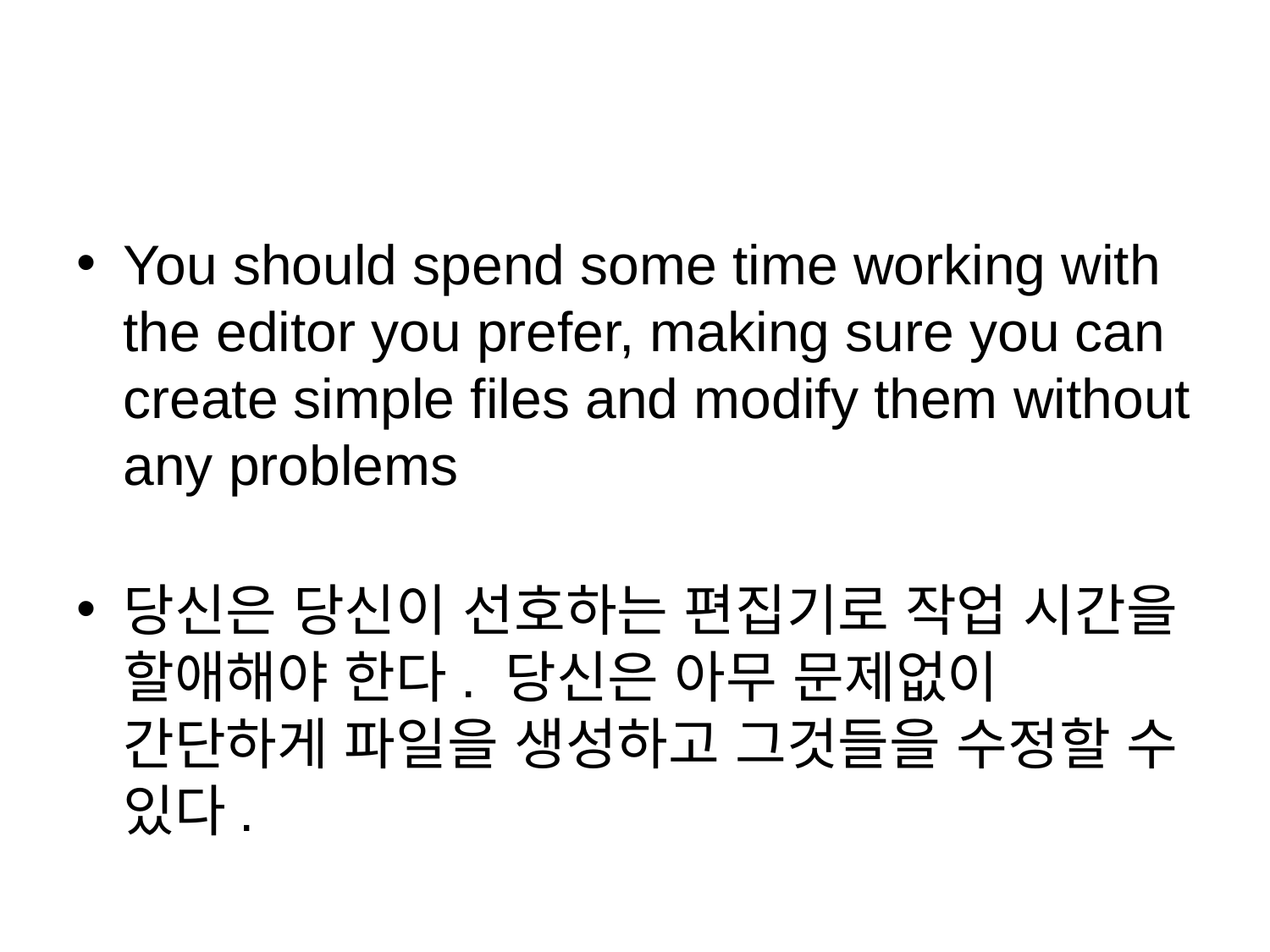

You should spend some time working with the editor you prefer, making sure you can create simple files and modify them without any problems
당신은 당신이 선호하는 편집기로 작업 시간을 할애해야 한다. 당신은 아무 문제없이 간단하게 파일을 생성하고 그것들을 수정할 수 있다.